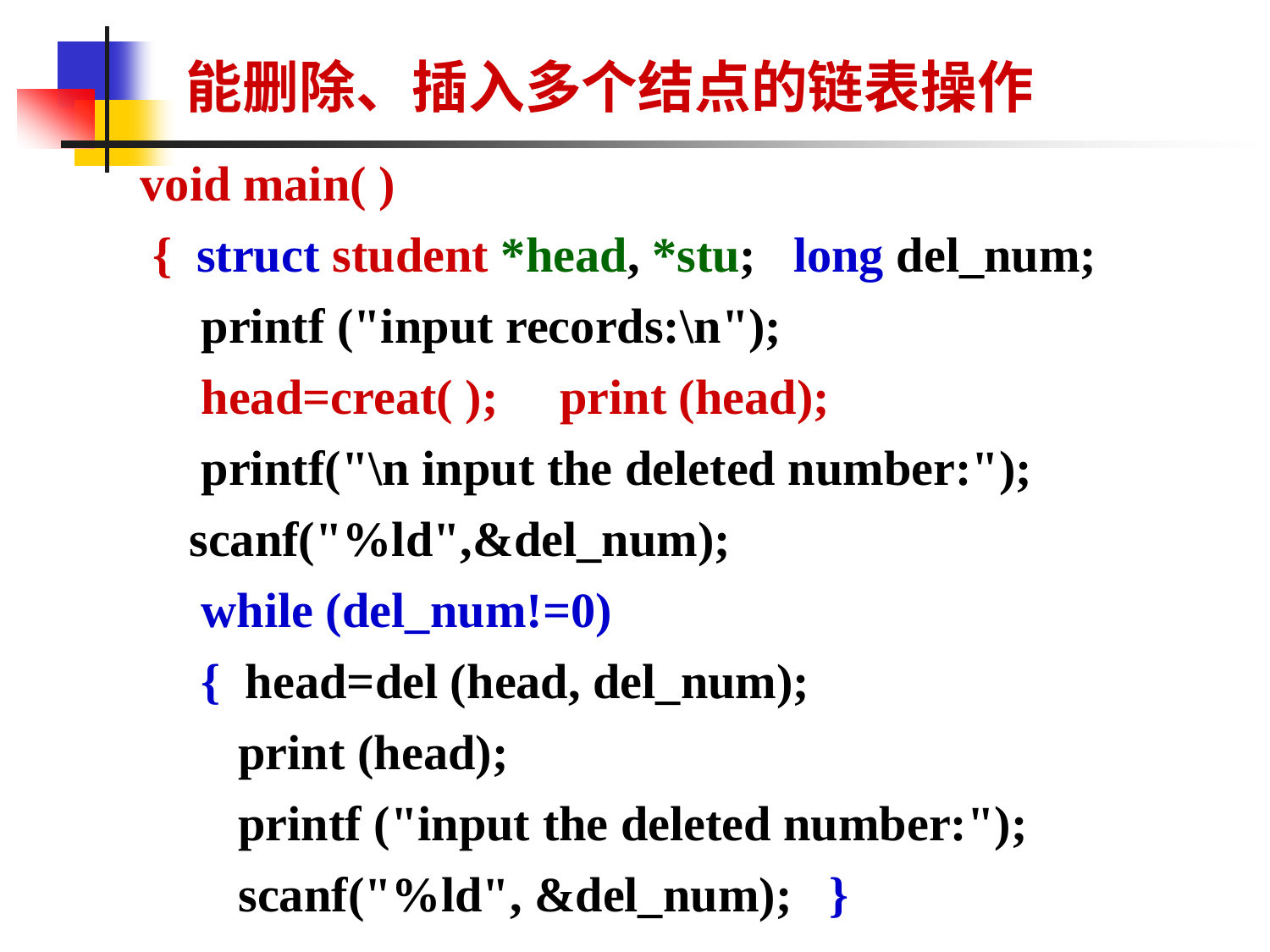

能删除、插入多个结点的链表操作
 void main( )
  {  struct student *head, *stu;   long del_num;
      printf ("input records:\n");
      head=creat( );     print (head);
      printf("\n input the deleted number:");
     scanf("%ld",&del_num);
      while (del_num!=0)
      {  head=del (head, del_num);
         print (head);
         printf ("input the deleted number:");
         scanf("%ld", &del_num);   }